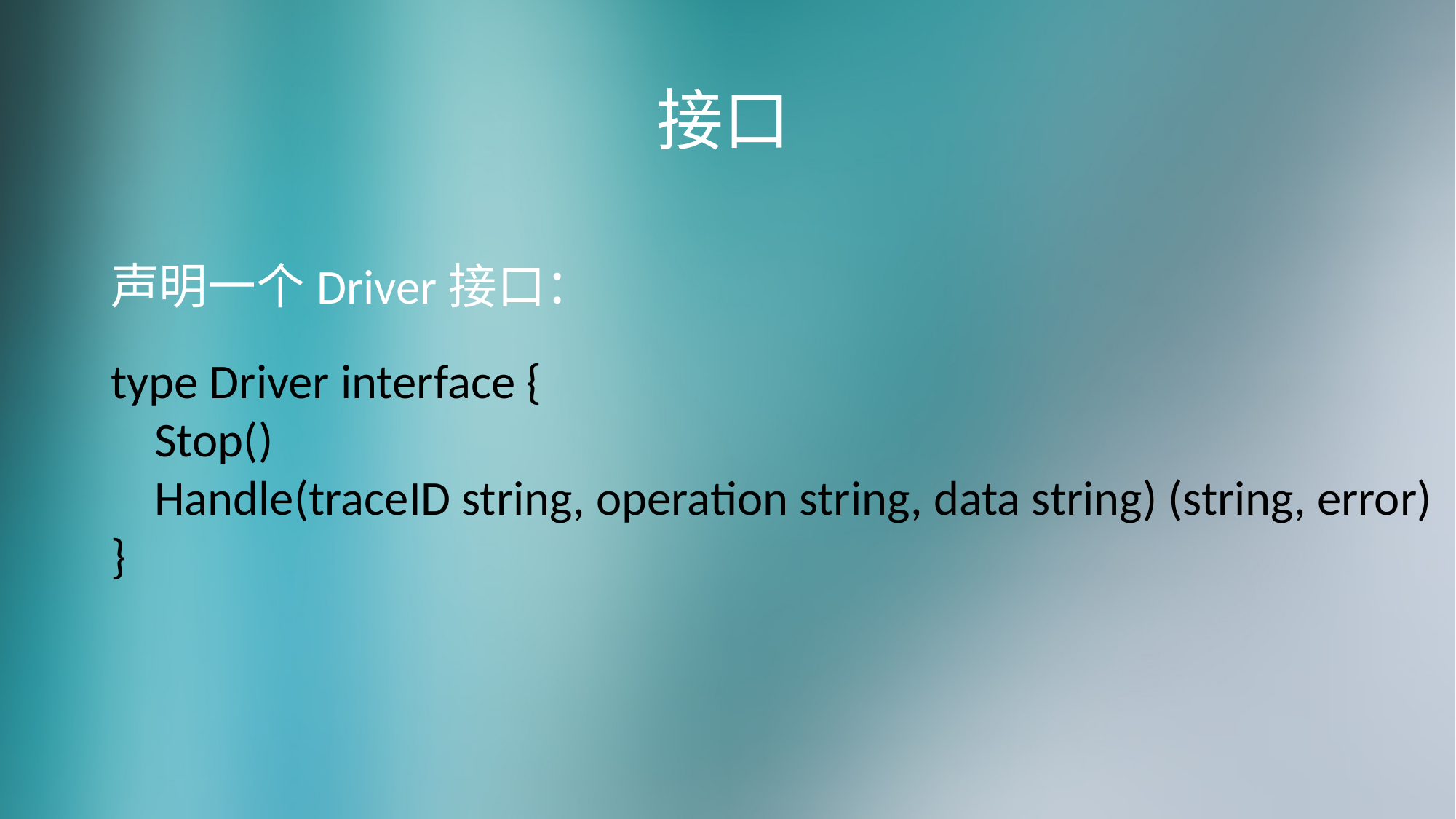

# 接口
声明一个Driver接口：
type Driver interface {
    Stop()
    Handle(traceID string, operation string, data string) (string, error)
}